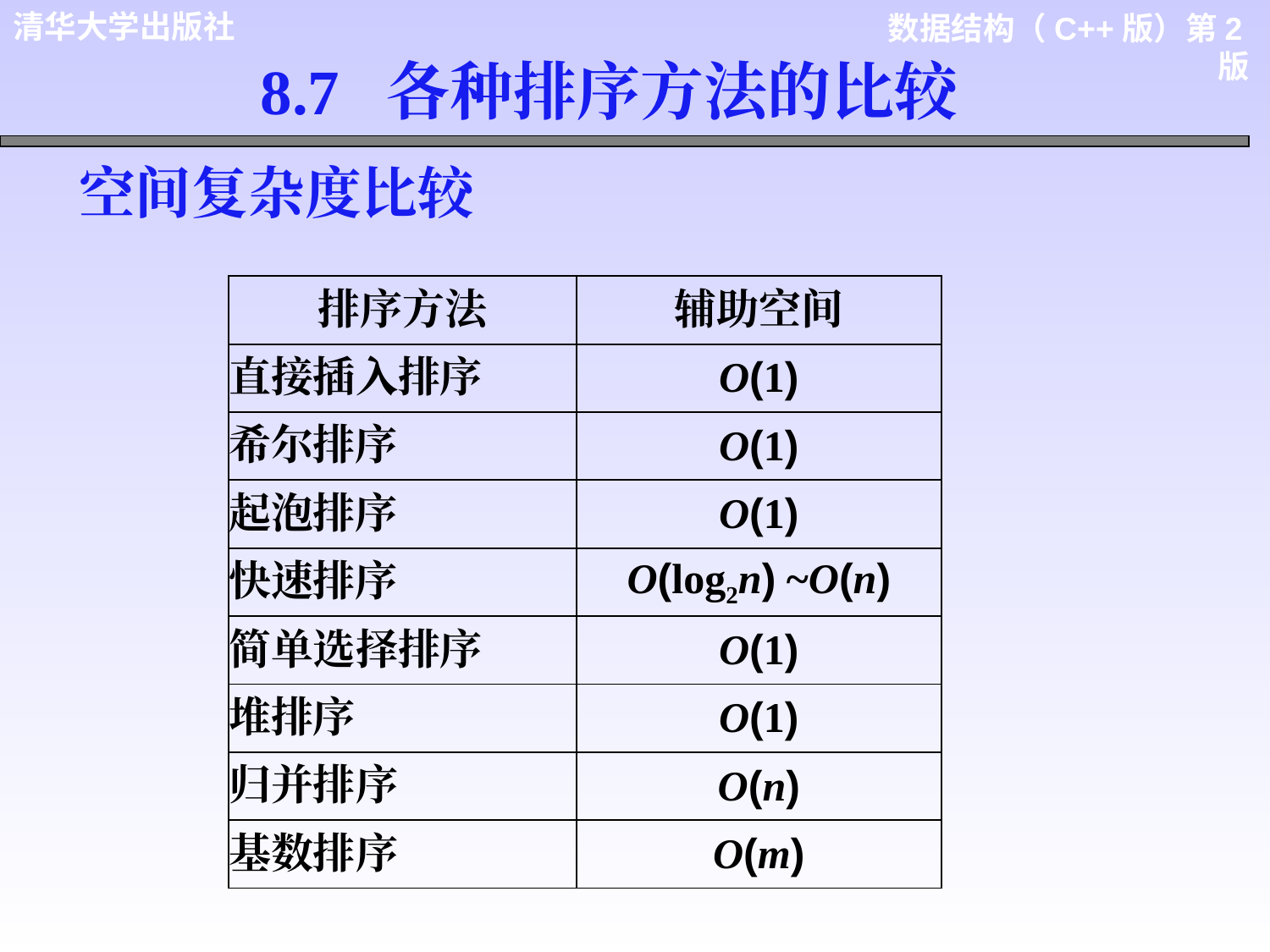

8.7  各种排序方法的比较
空间复杂度比较
| 排序方法 | 辅助空间 |
| --- | --- |
| 直接插入排序 | O(1) |
| 希尔排序 | O(1) |
| 起泡排序 | O(1) |
| 快速排序 | O(log2n) ~O(n) |
| 简单选择排序 | O(1) |
| 堆排序 | O(1) |
| 归并排序 | O(n) |
| 基数排序 | O(m) |